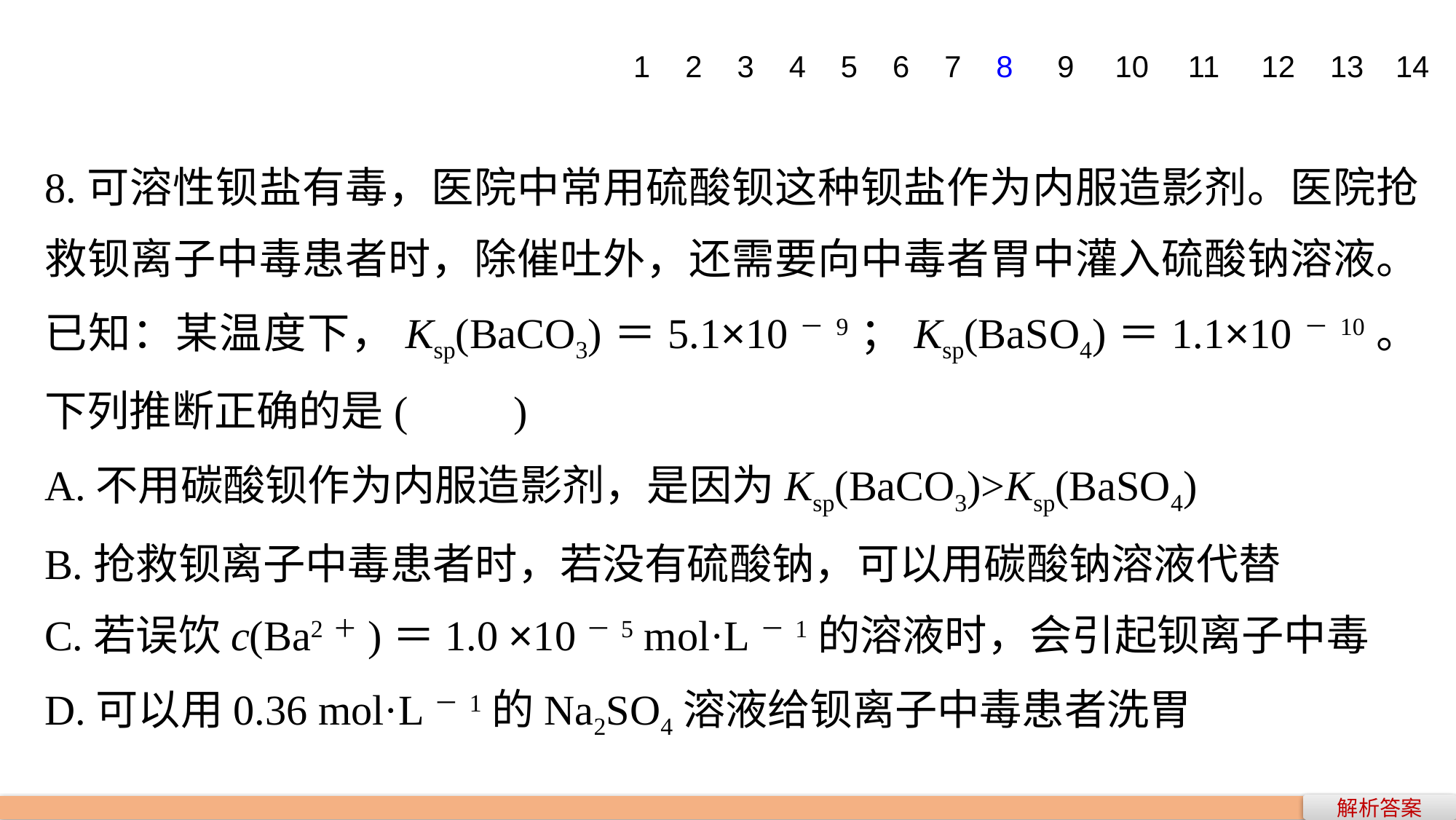

1
2
3
4
5
6
7
8
9
10
11
12
13
14
8.可溶性钡盐有毒，医院中常用硫酸钡这种钡盐作为内服造影剂。医院抢救钡离子中毒患者时，除催吐外，还需要向中毒者胃中灌入硫酸钠溶液。已知：某温度下，Ksp(BaCO3)＝5.1×10－9；Ksp(BaSO4)＝1.1×10－10。下列推断正确的是(　　)
A.不用碳酸钡作为内服造影剂，是因为Ksp(BaCO3)>Ksp(BaSO4)
B.抢救钡离子中毒患者时，若没有硫酸钠，可以用碳酸钠溶液代替
C.若误饮c(Ba2＋)＝1.0 ×10－5 mol·L－1的溶液时，会引起钡离子中毒
D.可以用0.36 mol·L－1的Na2SO4溶液给钡离子中毒患者洗胃
解析答案